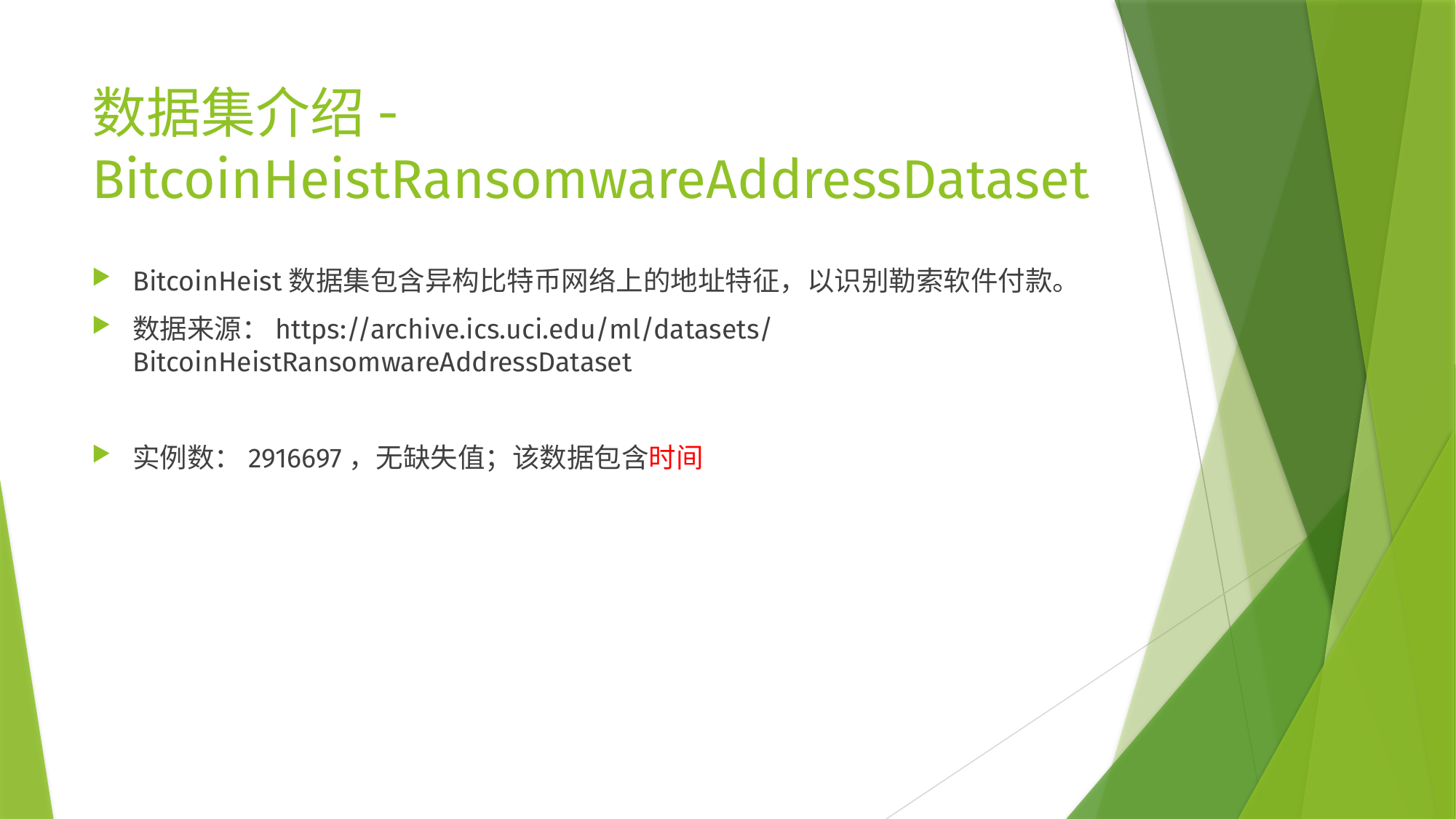

# 数据集介绍-BitcoinHeistRansomwareAddressDataset
BitcoinHeist数据集包含异构比特币网络上的地址特征，以识别勒索软件付款。
数据来源：https://archive.ics.uci.edu/ml/datasets/BitcoinHeistRansomwareAddressDataset

实例数：2916697，无缺失值；该数据包含时间